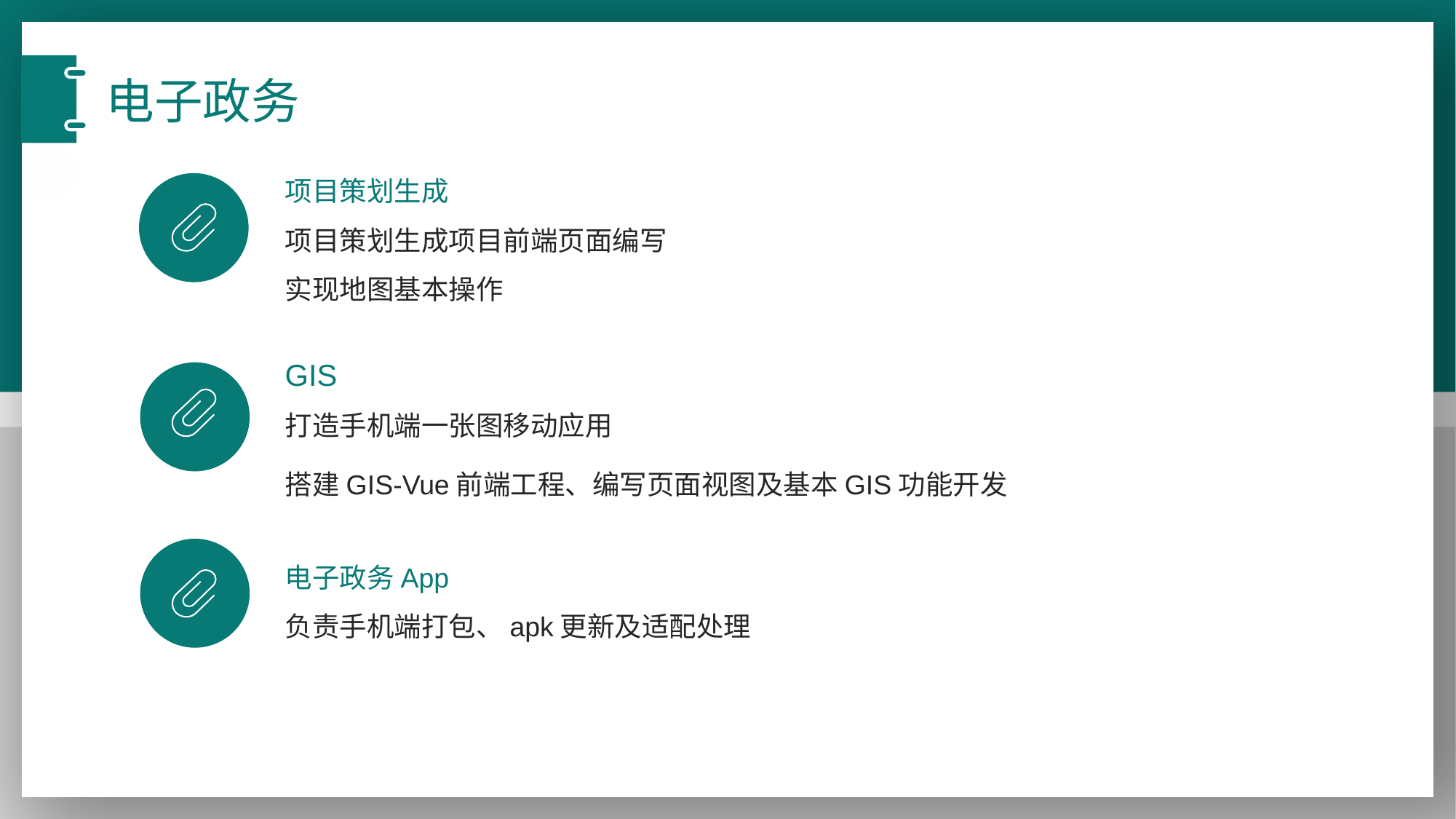

电子政务

项目策划生成
项目策划生成项目前端页面编写
实现地图基本操作

GIS
打造手机端一张图移动应用
搭建GIS-Vue前端工程、编写页面视图及基本GIS功能开发

电子政务App
负责手机端打包、apk更新及适配处理